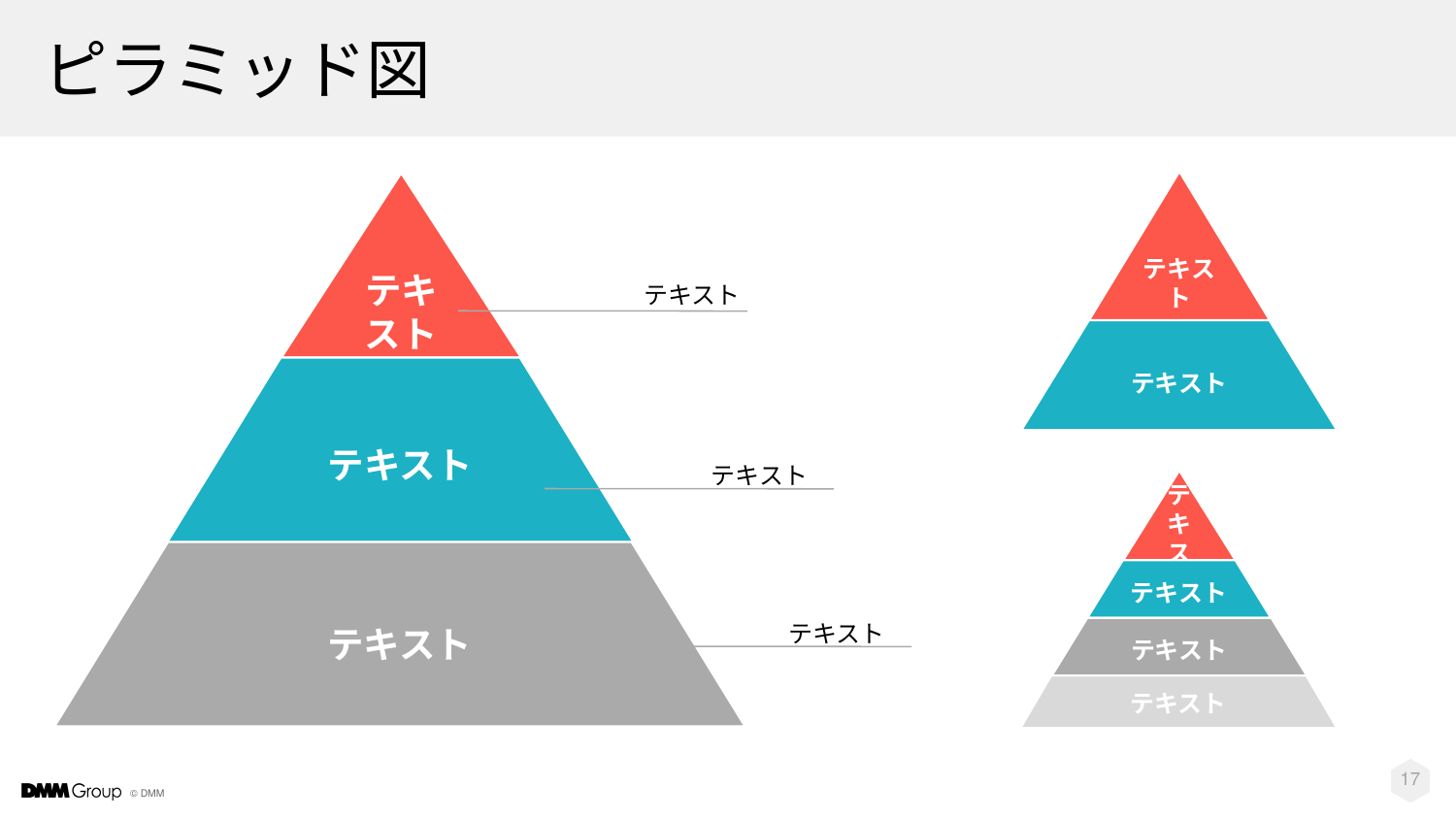

# ピラミッド図
テキスト
テキスト
テキスト
テキスト
テキスト
テキスト
テキスト
テキスト
テキスト
テキスト
テキスト
テキスト
17